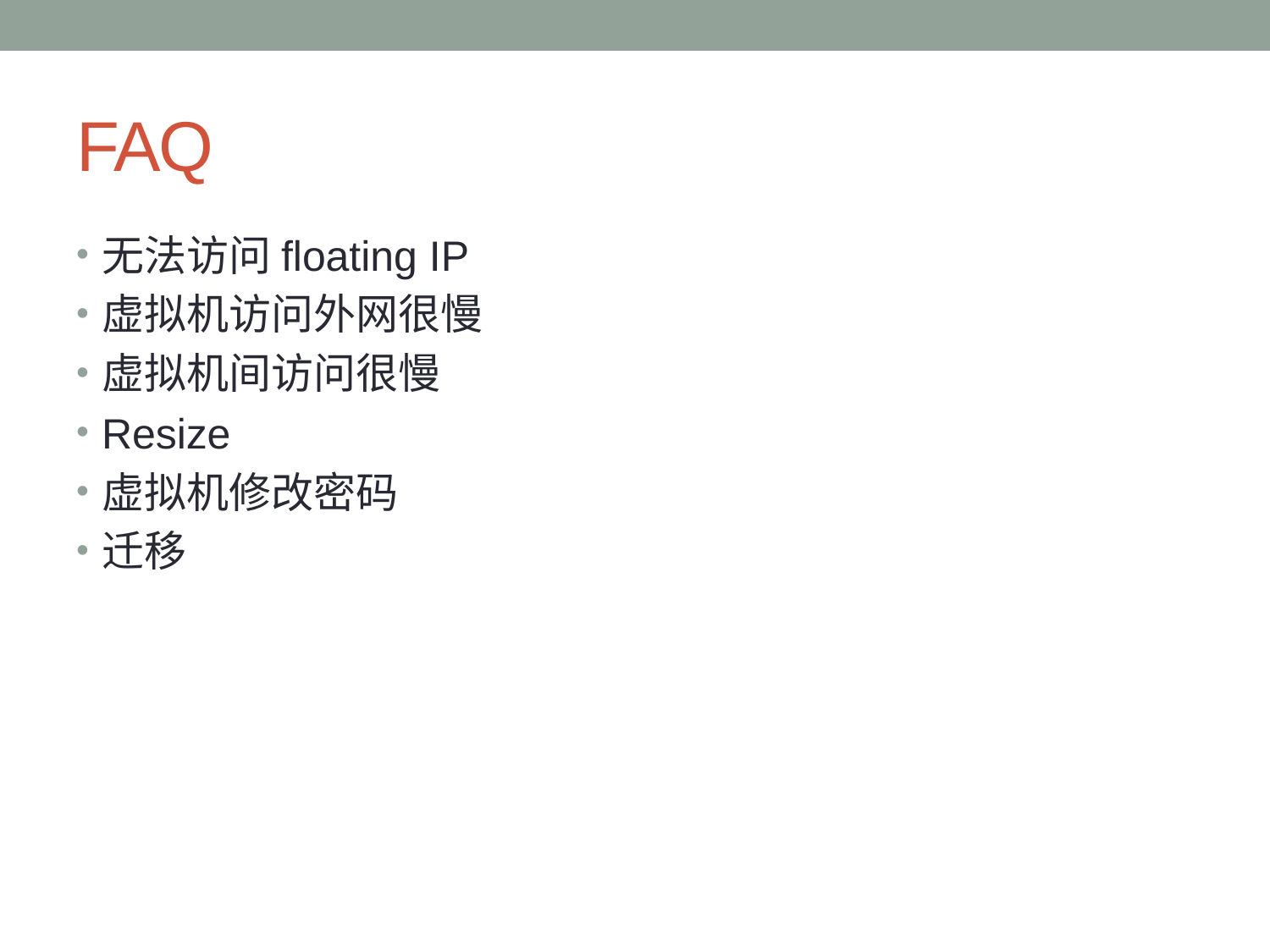

# FAQ
无法访问floating IP
虚拟机访问外网很慢
虚拟机间访问很慢
Resize
虚拟机修改密码
迁移